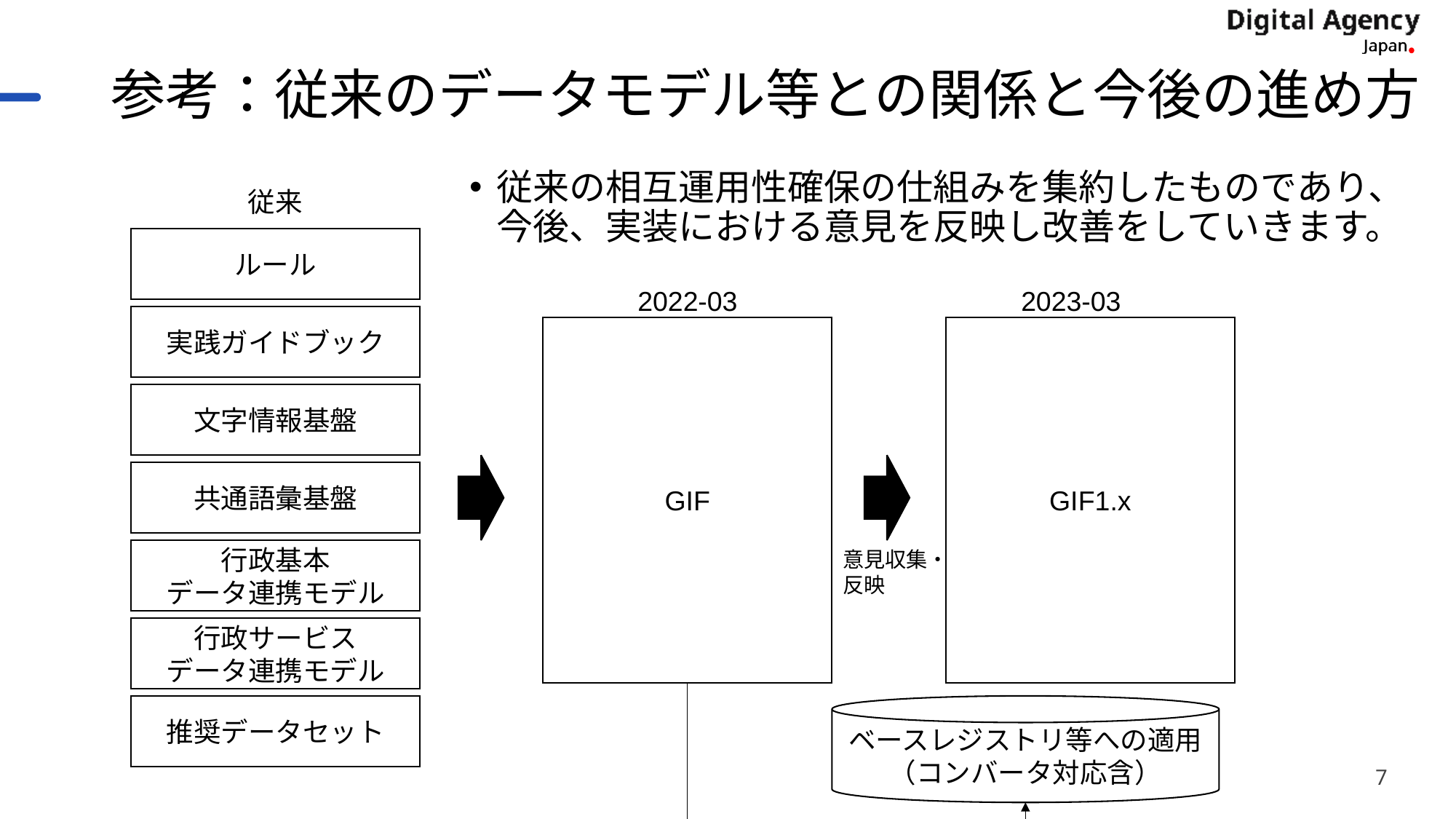

# 参考：従来のデータモデル等との関係と今後の進め方
従来の相互運用性確保の仕組みを集約したものであり、今後、実装における意見を反映し改善をしていきます。
従来
ルール
2022-03
2023-03
実践ガイドブック
GIF1.x
GIF
文字情報基盤

共通語彙基盤
行政基本
データ連携モデル
意見収集・反映
行政サービス
データ連携モデル
推奨データセット
ベースレジストリ等への適用
（コンバータ対応含）
7